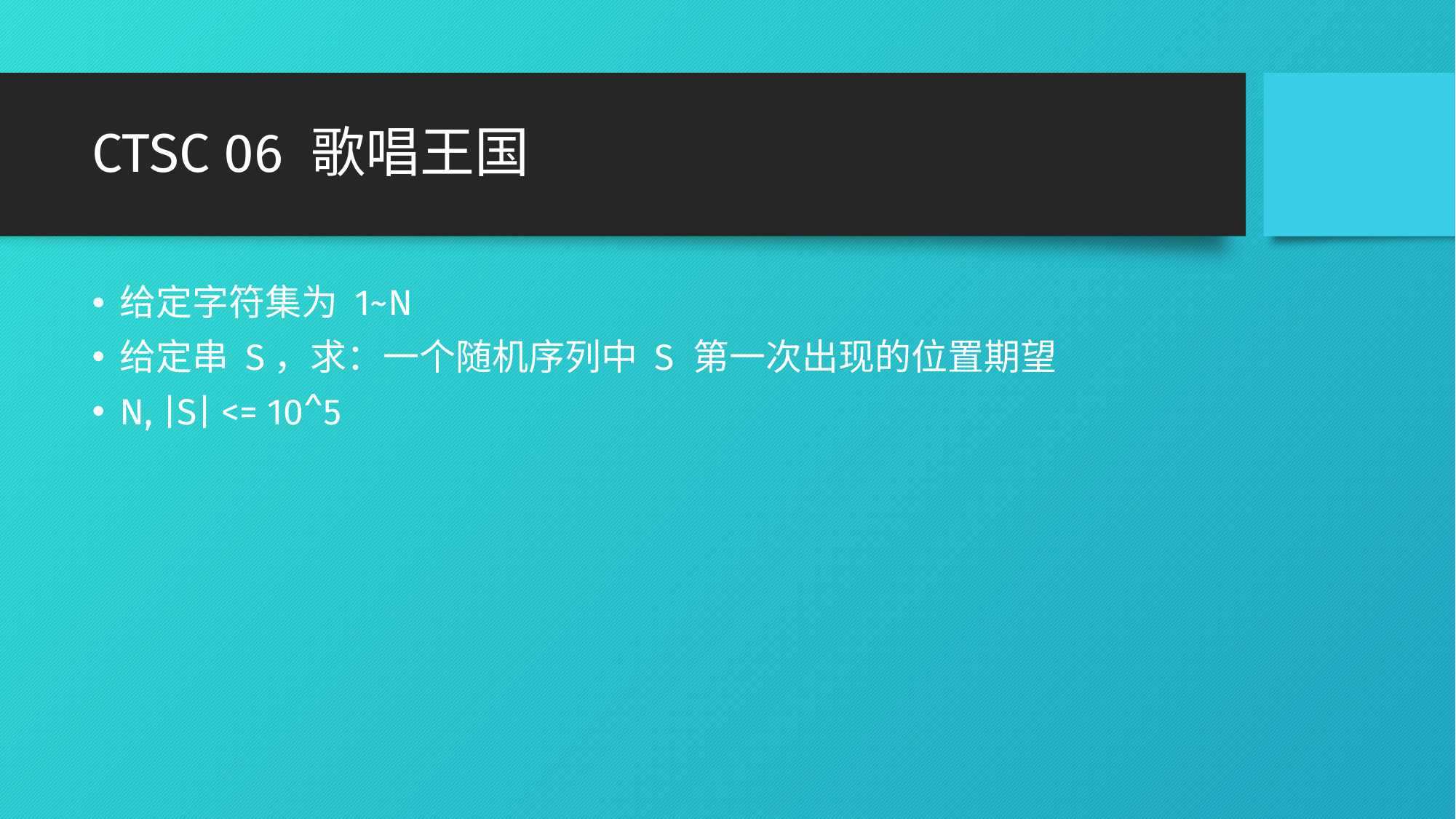

# CTSC 06 歌唱王国
给定字符集为 1~N
给定串 S，求：一个随机序列中 S 第一次出现的位置期望
N, |S| <= 10^5